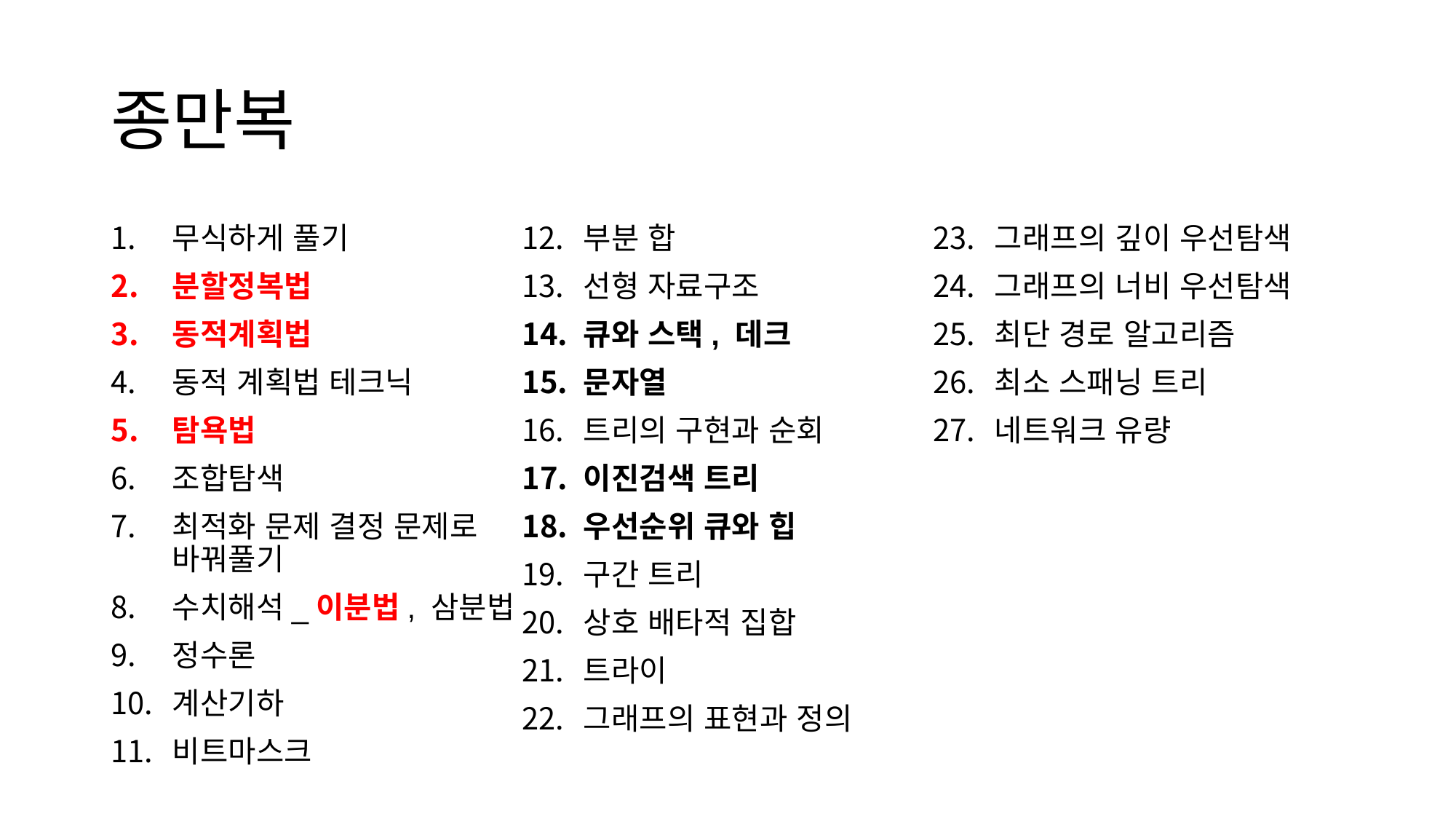

# 종만복
무식하게 풀기
분할정복법
동적계획법
동적 계획법 테크닉
탐욕법
조합탐색
최적화 문제 결정 문제로 바꿔풀기
수치해석_이분법, 삼분법
정수론
계산기하
비트마스크
부분 합
선형 자료구조
큐와 스택, 데크
문자열
트리의 구현과 순회
이진검색 트리
우선순위 큐와 힙
구간 트리
상호 배타적 집합
트라이
그래프의 표현과 정의
그래프의 깊이 우선탐색
그래프의 너비 우선탐색
최단 경로 알고리즘
최소 스패닝 트리
네트워크 유량